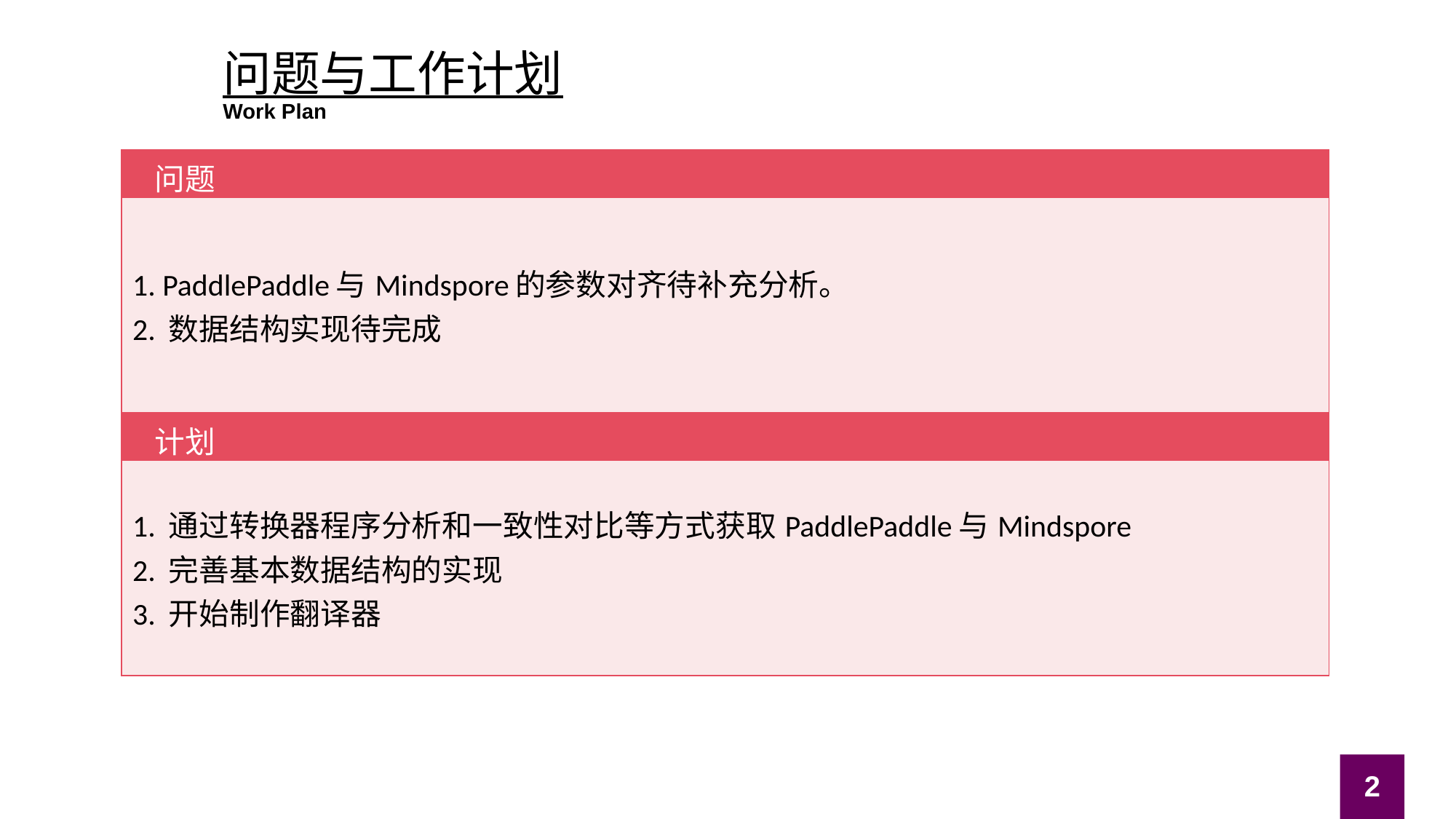

问题与工作计划
Work Plan
| 问题 |
| --- |
| 1. PaddlePaddle与Mindspore的参数对齐待补充分析。 2. 数据结构实现待完成 |
| 计划 |
| --- |
| 1. 通过转换器程序分析和一致性对比等方式获取PaddlePaddle与Mindspore 2. 完善基本数据结构的实现 3. 开始制作翻译器 |
2